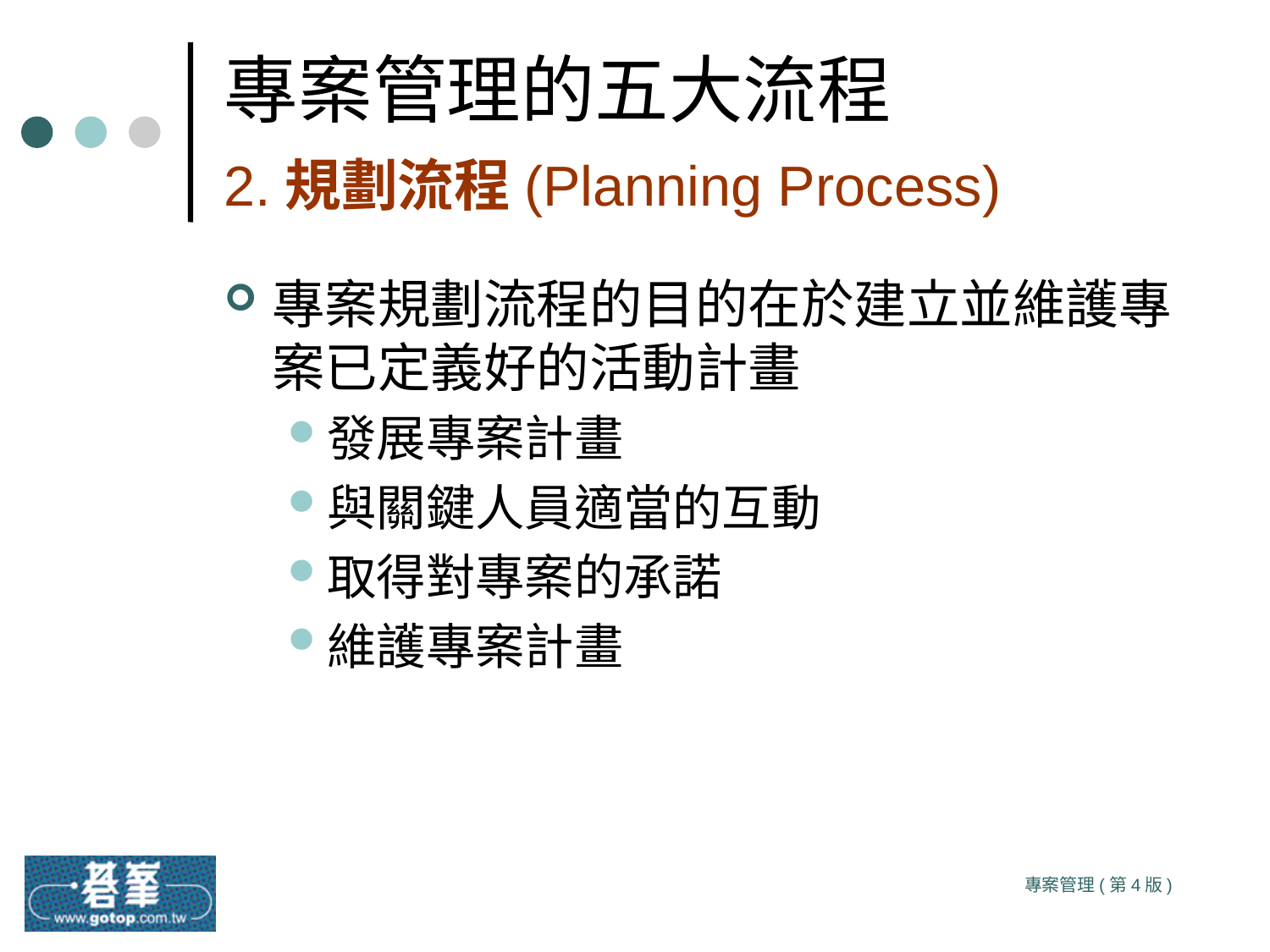

# 專案管理的五大流程 2.規劃流程(Planning Process)
專案規劃流程的目的在於建立並維護專案已定義好的活動計畫
發展專案計畫
與關鍵人員適當的互動
取得對專案的承諾
維護專案計畫
專案管理(第4版)